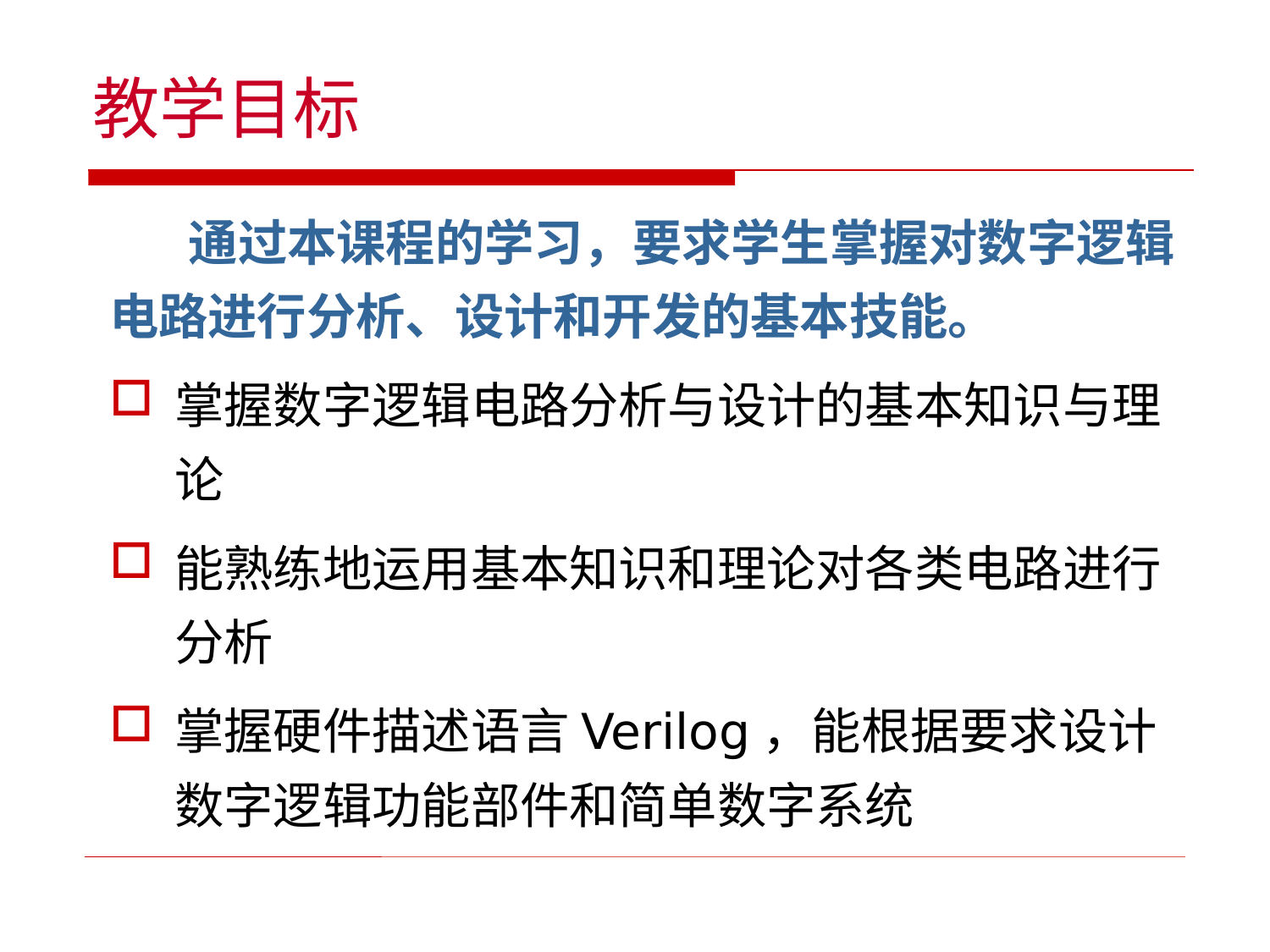

# 教学目标
      通过本课程的学习，要求学生掌握对数字逻辑电路进行分析、设计和开发的基本技能。
掌握数字逻辑电路分析与设计的基本知识与理论
能熟练地运用基本知识和理论对各类电路进行分析
掌握硬件描述语言Verilog，能根据要求设计数字逻辑功能部件和简单数字系统